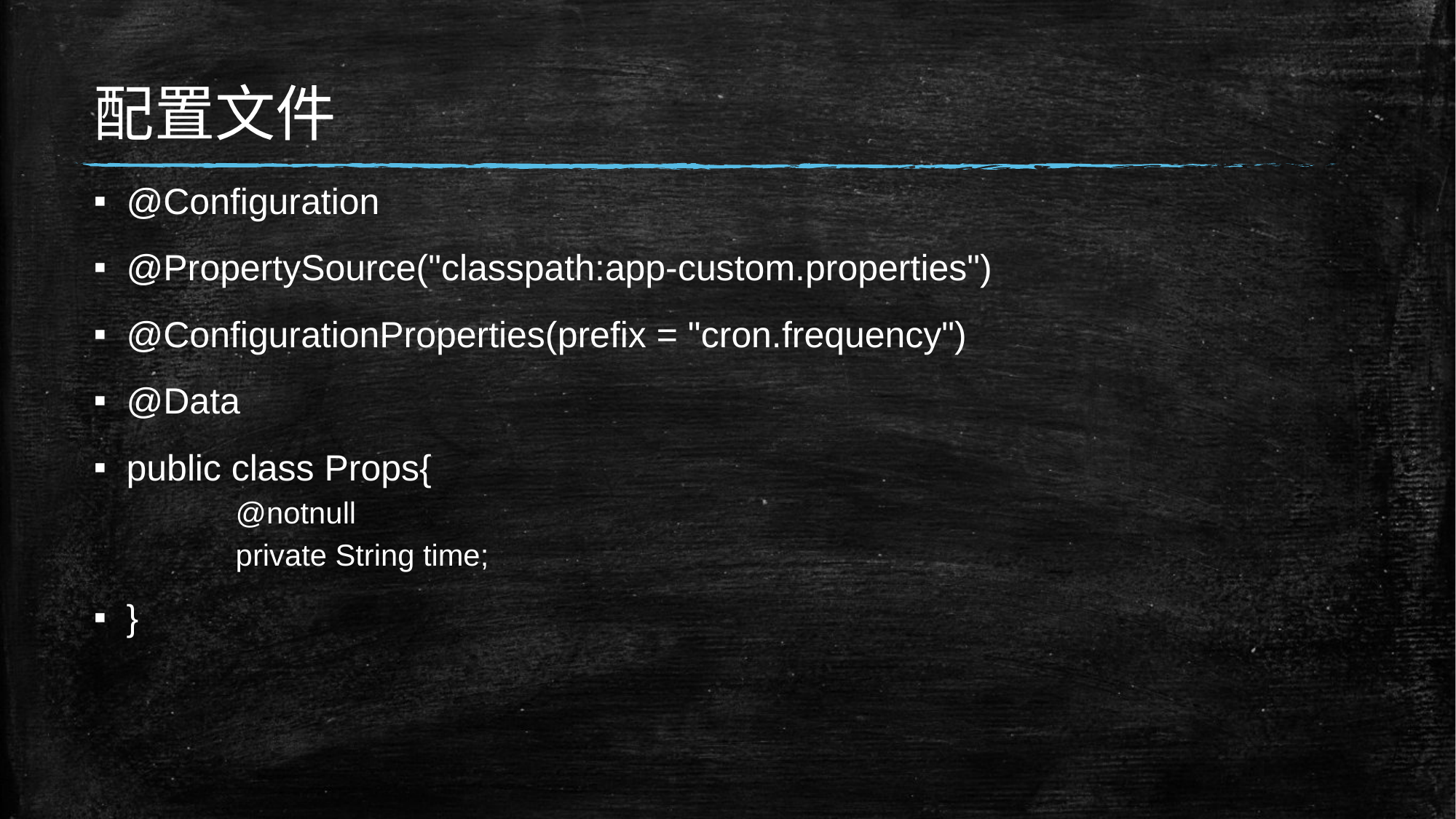

# 配置文件
@Configuration
@PropertySource("classpath:app-custom.properties")
@ConfigurationProperties(prefix = "cron.frequency")
@Data
public class Props{
	@notnull
	private String time;
}